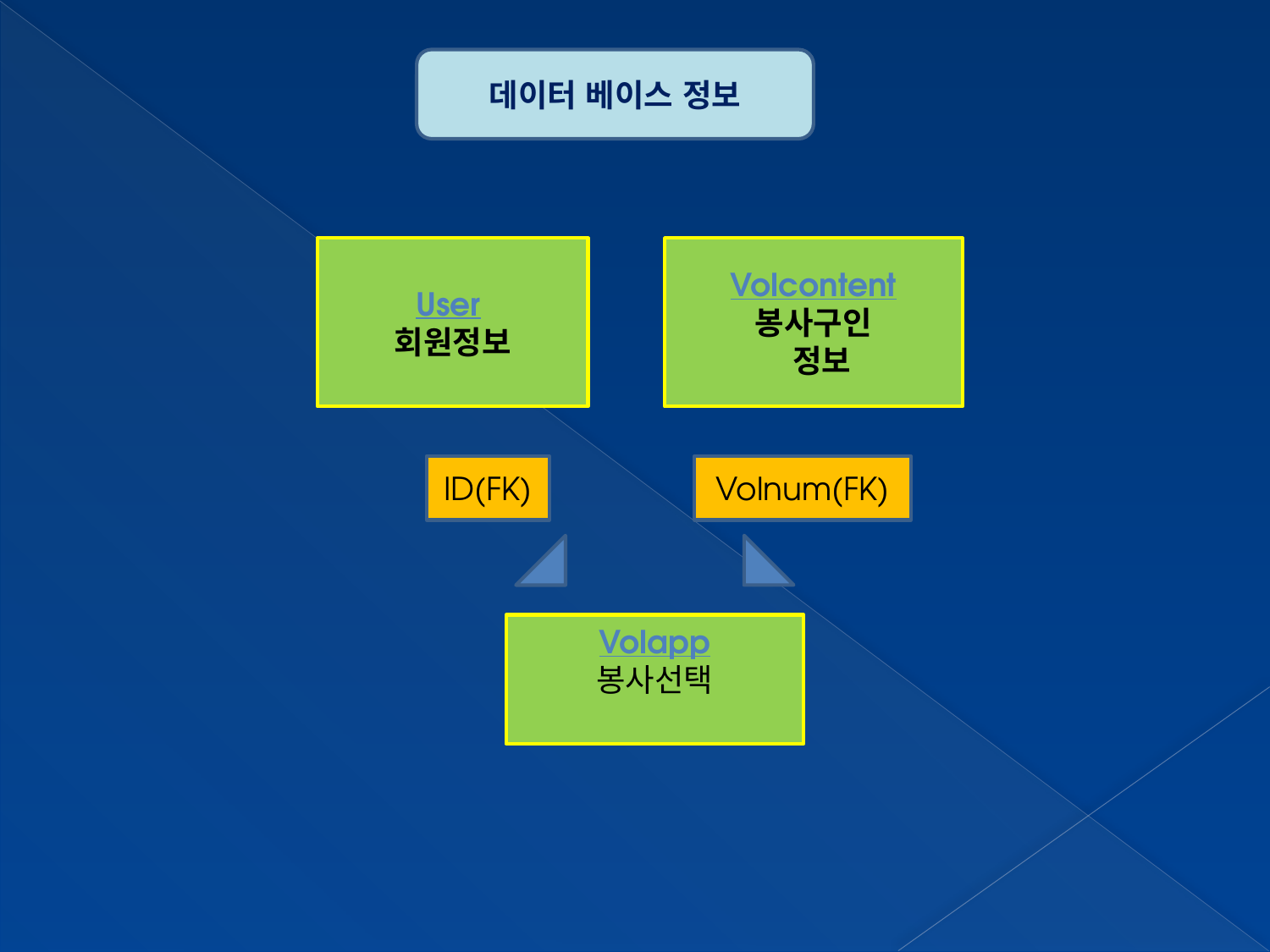

데이터 베이스 정보

User
회원정보

Volcontent
봉사구인
 정보

ID(FK)
Volnum(FK)

Volapp
봉사선택